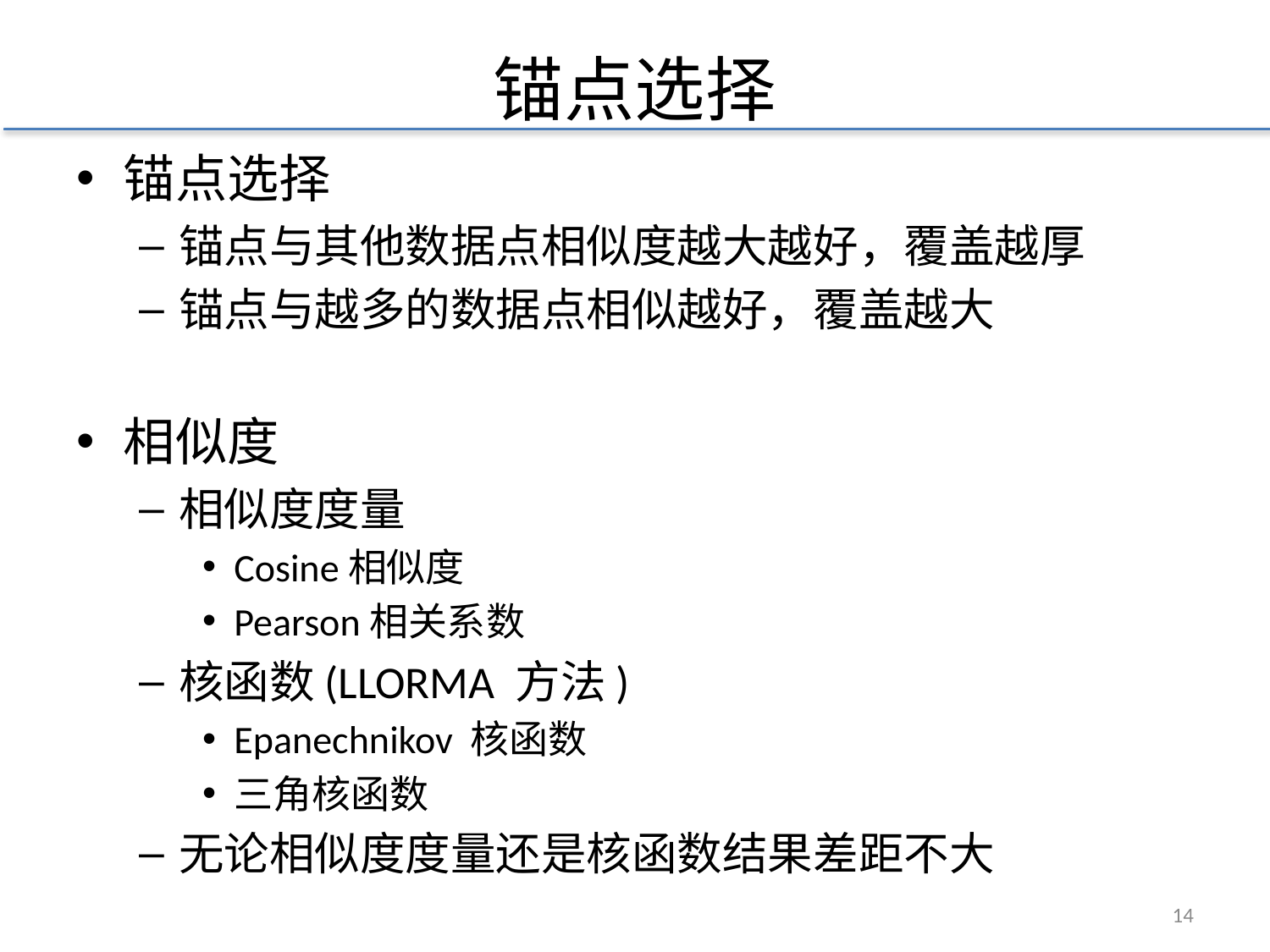

# 锚点选择
锚点选择
锚点与其他数据点相似度越大越好，覆盖越厚
锚点与越多的数据点相似越好，覆盖越大

相似度
相似度度量
Cosine相似度
Pearson相关系数
核函数(LLORMA 方法)
Epanechnikov 核函数
三角核函数
无论相似度度量还是核函数结果差距不大

14